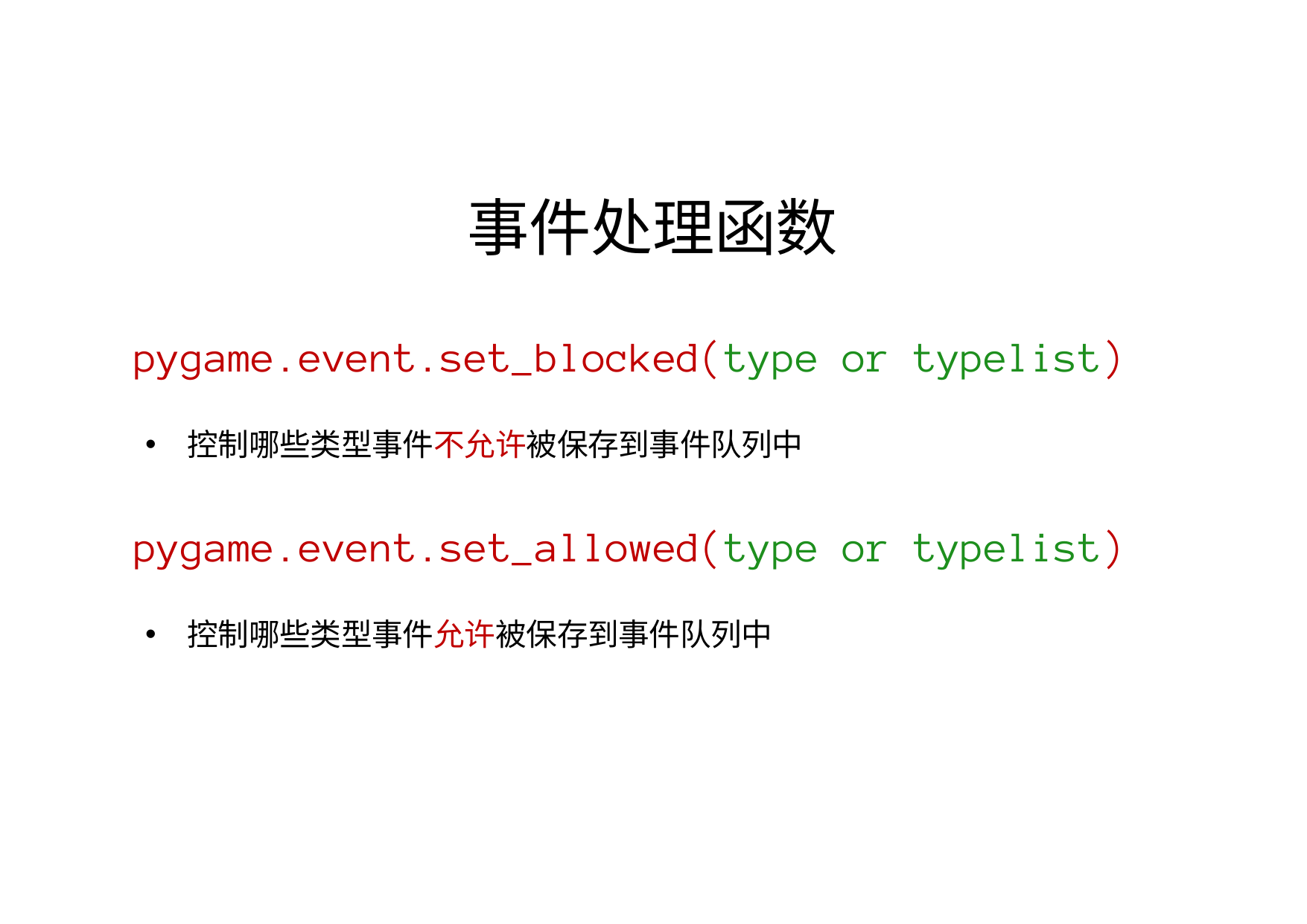

# 事件处理函数
pygame.event.set_blocked(type or typelist)
控制哪些类型事件不允许被保存到事件队列中

pygame.event.set_allowed(type or typelist)
控制哪些类型事件允许被保存到事件队列中